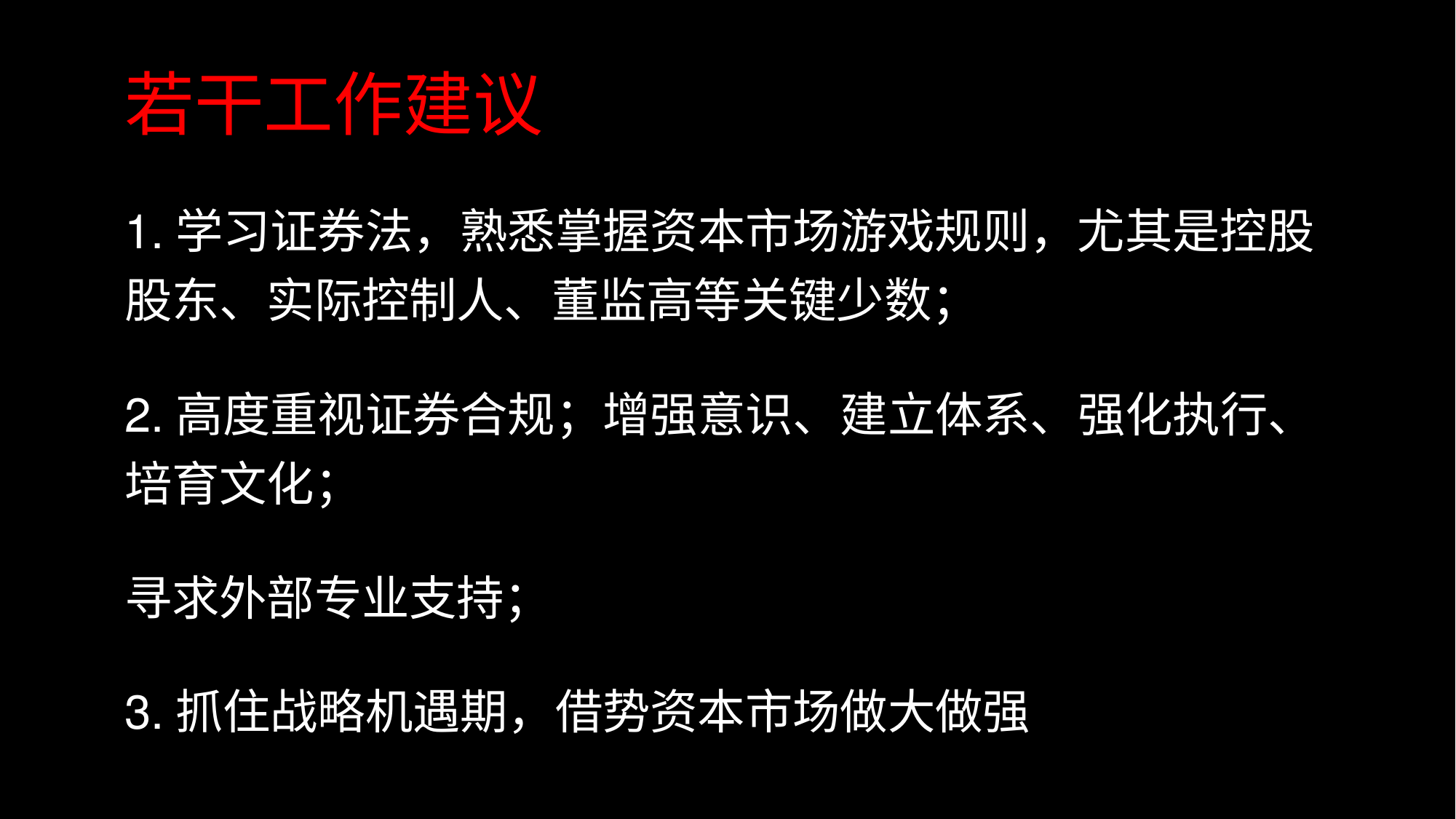

若干工作建议
1.学习证券法，熟悉掌握资本市场游戏规则，尤其是控股股东、实际控制人、董监高等关键少数；
2.高度重视证券合规；增强意识、建立体系、强化执行、培育文化；
寻求外部专业支持；
3.抓住战略机遇期，借势资本市场做大做强